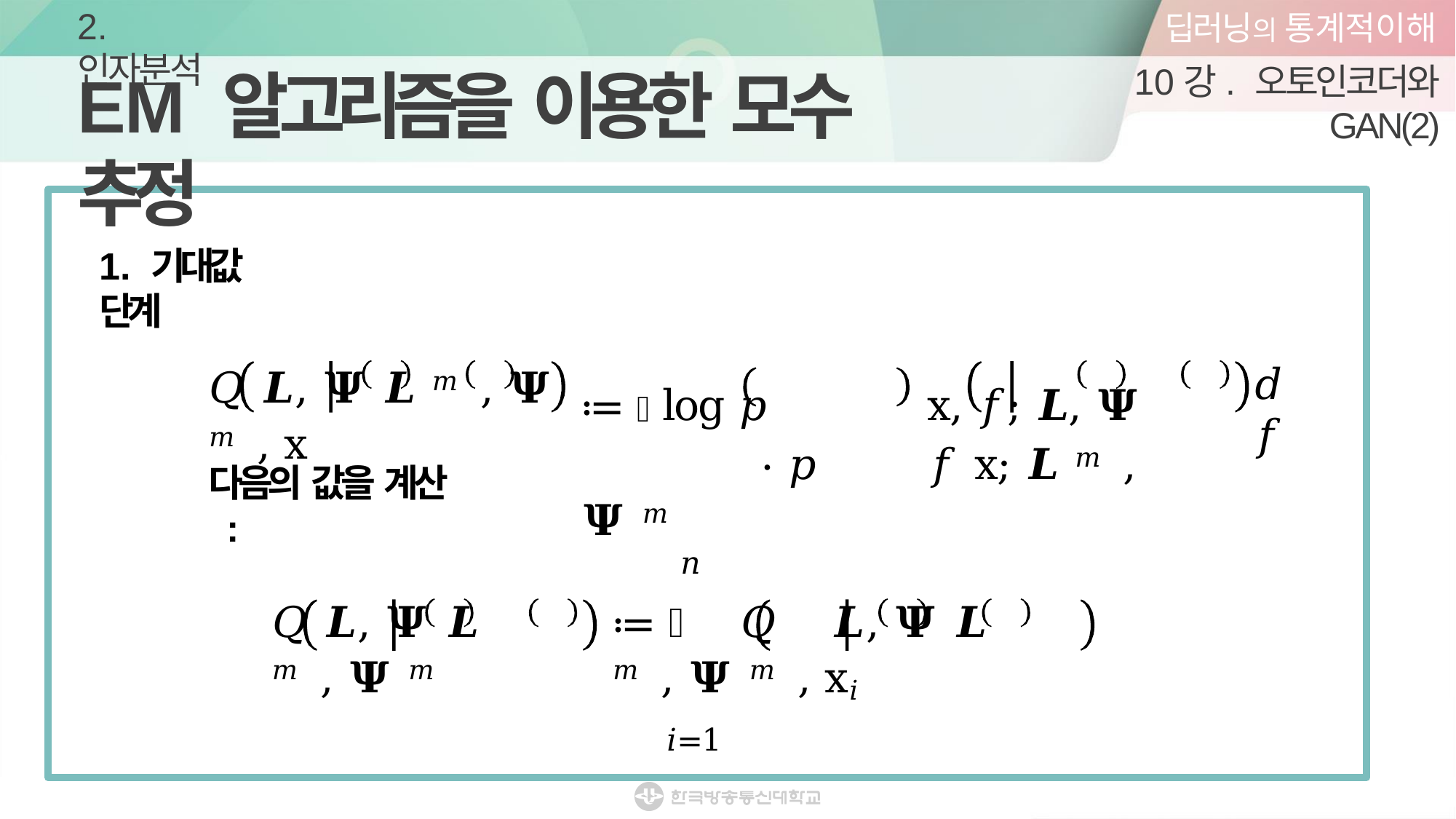

딥러닝의 통계적이해
10강. 오토인코더와 GAN(2)
2. 인자분석
# EM 알고리즘을 이용한 모수 추정

1. 기대값 단계
𝑄	𝑳, 𝚿 𝑳 𝑚 , 𝚿 𝑚 , x
≔ ׬ log 𝑝	x, 𝑓; 𝑳, 𝚿	⋅ 𝑝	𝑓 x; 𝑳 𝑚 , 𝚿 𝑚
𝑑𝑓

다음의 값을 계산 :
𝑛
≔ ෍ 𝑄	𝑳, 𝚿 𝑳 𝑚 , 𝚿 𝑚 , x𝑖
𝑖=1
𝑄	𝑳, 𝚿 𝑳 𝑚 , 𝚿 𝑚